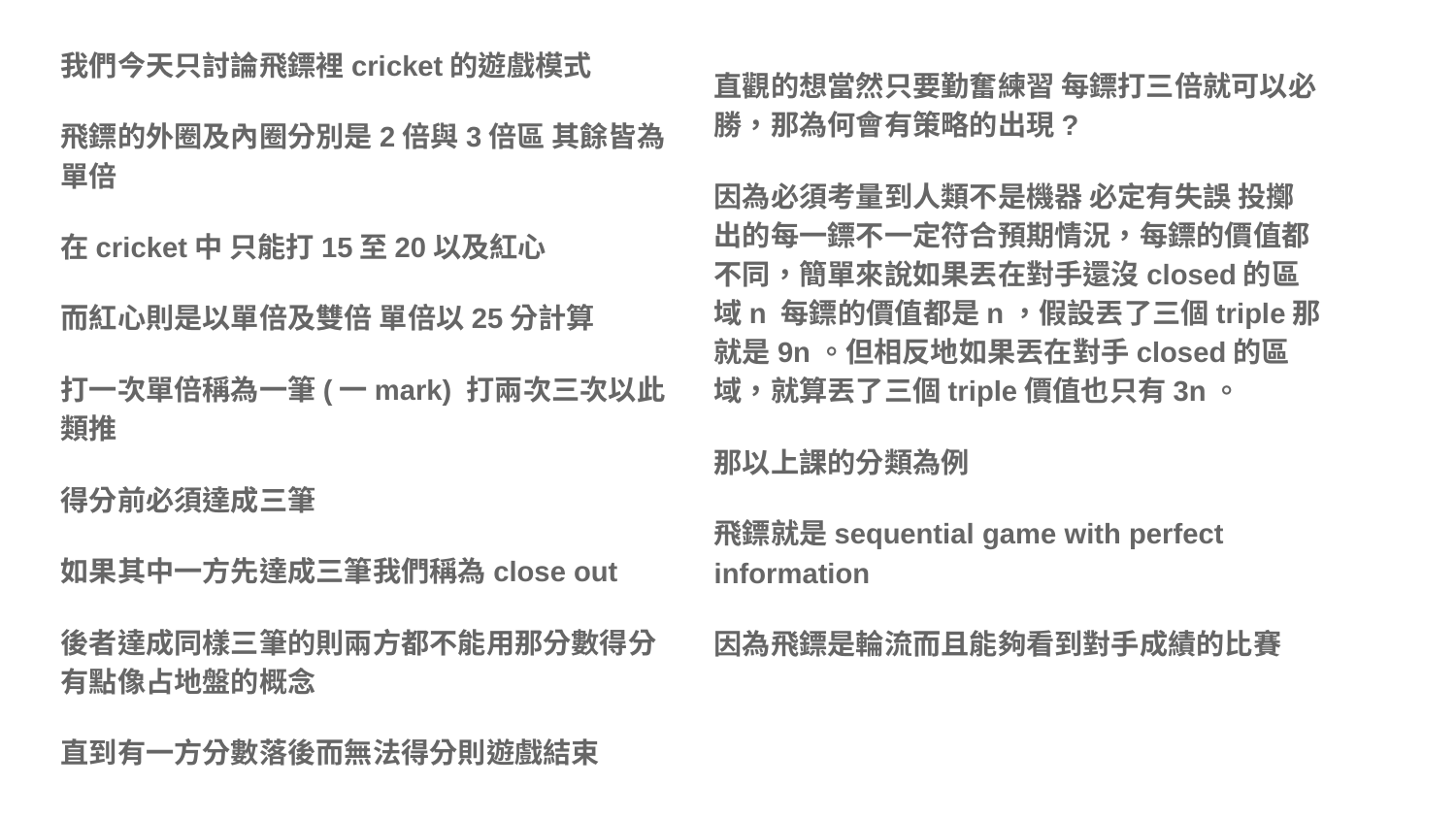

我們今天只討論飛鏢裡cricket的遊戲模式
飛鏢的外圈及內圈分別是2倍與3倍區 其餘皆為單倍
在cricket中 只能打15至20以及紅心
而紅心則是以單倍及雙倍 單倍以25分計算
打一次單倍稱為一筆(一mark) 打兩次三次以此類推
得分前必須達成三筆
如果其中一方先達成三筆我們稱為close out
後者達成同樣三筆的則兩方都不能用那分數得分 有點像占地盤的概念
直到有一方分數落後而無法得分則遊戲結束

直觀的想當然只要勤奮練習 每鏢打三倍就可以必勝，那為何會有策略的出現?
因為必須考量到人類不是機器 必定有失誤 投擲出的每一鏢不一定符合預期情況，每鏢的價值都不同，簡單來說如果丟在對手還沒closed的區域n 每鏢的價值都是n，假設丟了三個triple那就是9n。但相反地如果丟在對手closed的區域，就算丟了三個triple價值也只有3n。
那以上課的分類為例
飛鏢就是sequential game with perfect information
因為飛鏢是輪流而且能夠看到對手成績的比賽